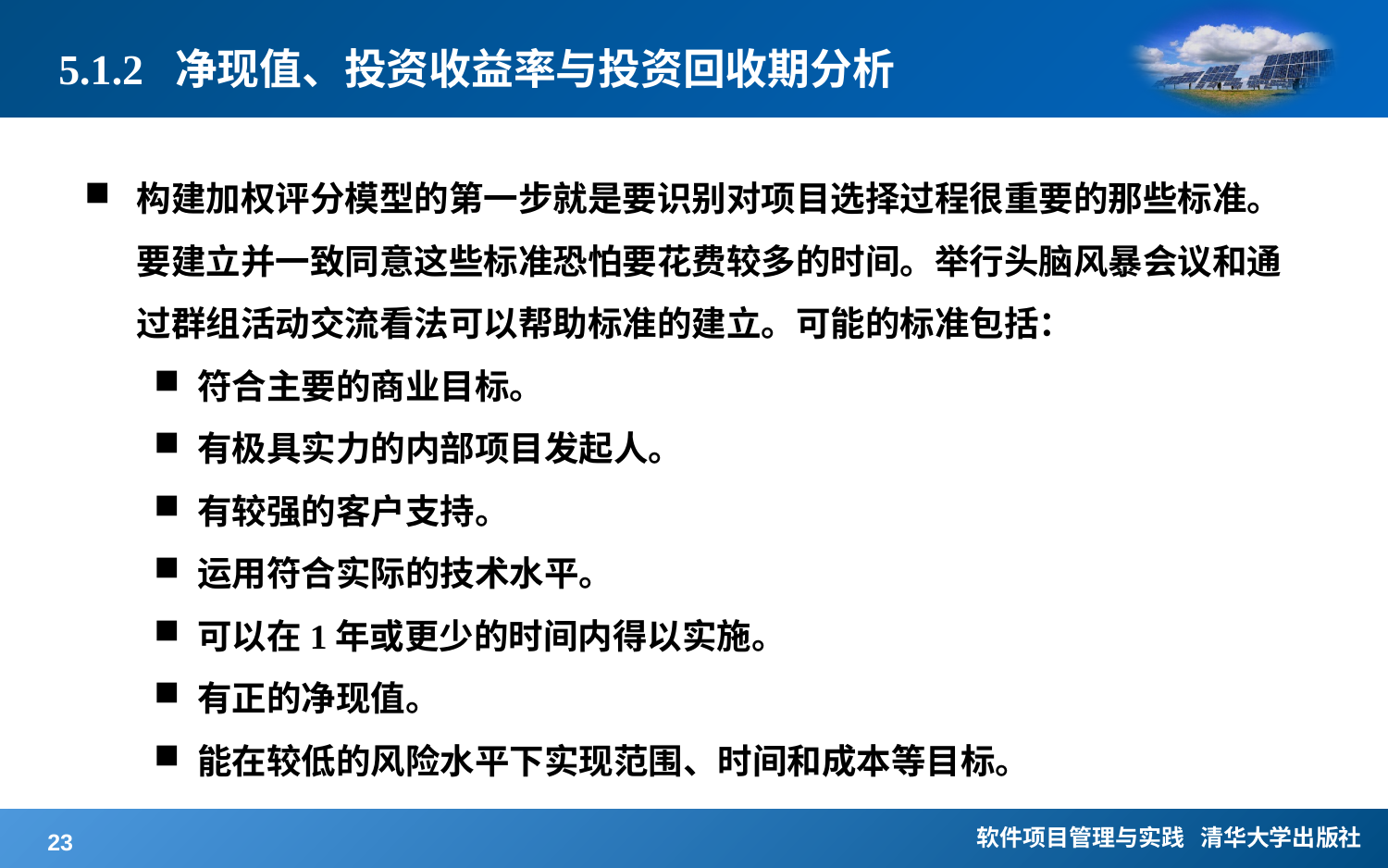

# 5.1.2  净现值、投资收益率与投资回收期分析
构建加权评分模型的第一步就是要识别对项目选择过程很重要的那些标准。要建立并一致同意这些标准恐怕要花费较多的时间。举行头脑风暴会议和通过群组活动交流看法可以帮助标准的建立。可能的标准包括：
符合主要的商业目标。
有极具实力的内部项目发起人。
有较强的客户支持。
运用符合实际的技术水平。
可以在1年或更少的时间内得以实施。
有正的净现值。
能在较低的风险水平下实现范围、时间和成本等目标。